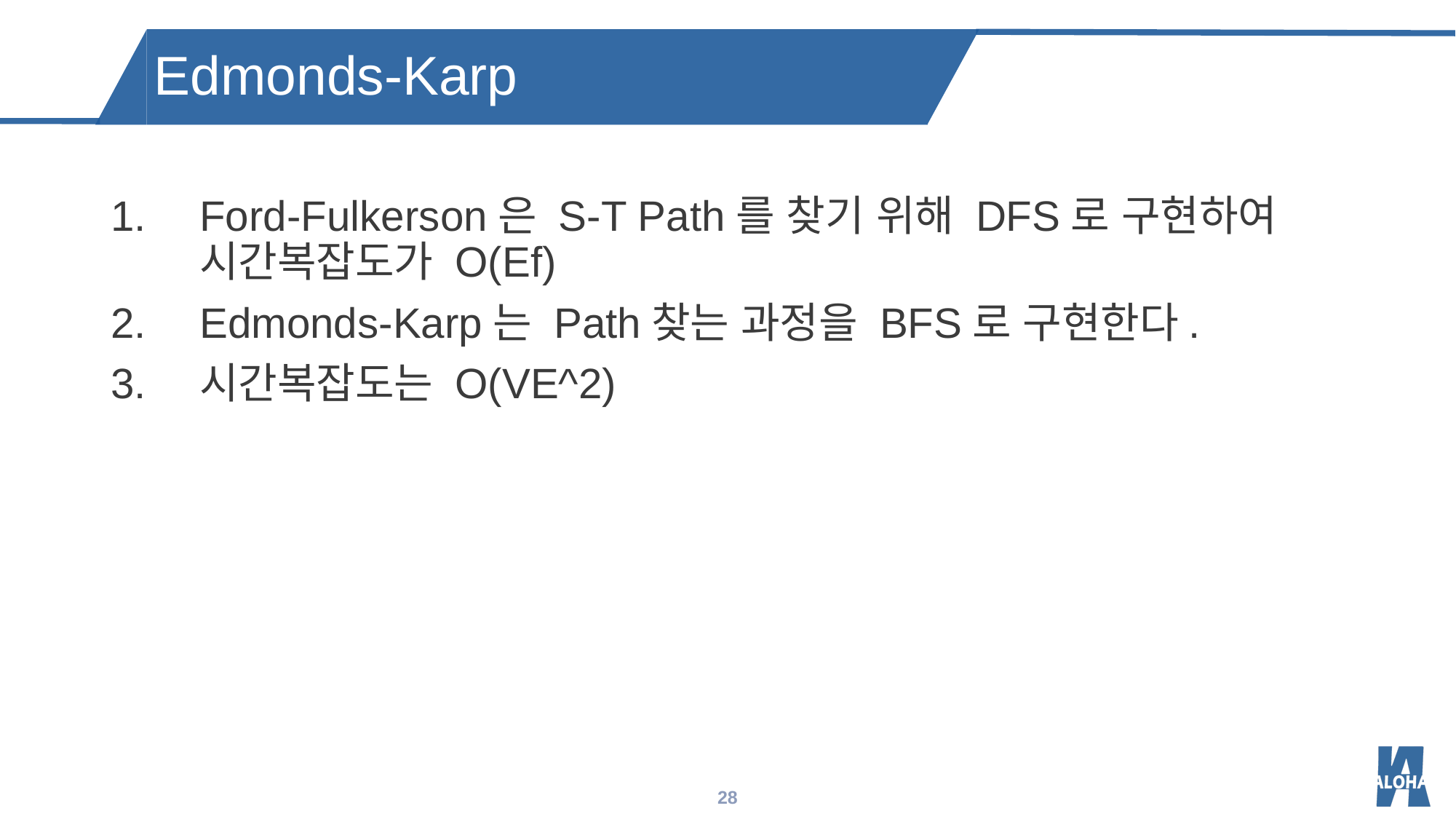

Edmonds-Karp
Ford-Fulkerson은 S-T Path를 찾기 위해 DFS로 구현하여 시간복잡도가 O(Ef)
Edmonds-Karp는 Path찾는 과정을 BFS로 구현한다.
시간복잡도는 O(VE^2)
28